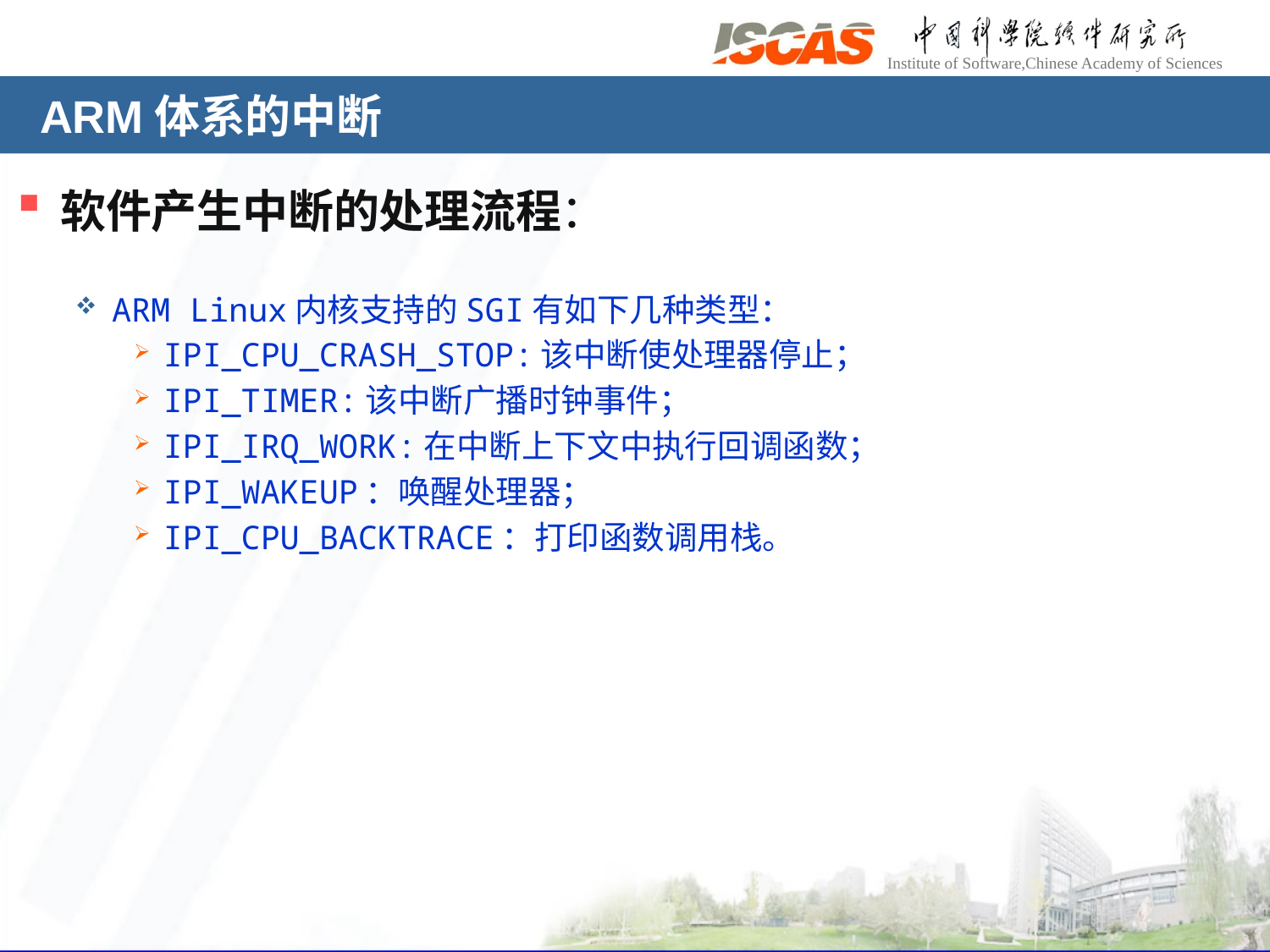

# ARM体系的中断
软件产生中断的处理流程：

ARM Linux内核支持的SGI有如下几种类型：
IPI_CPU_CRASH_STOP:该中断使处理器停止；
IPI_TIMER:该中断广播时钟事件；
IPI_IRQ_WORK:在中断上下文中执行回调函数；
IPI_WAKEUP：唤醒处理器；
IPI_CPU_BACKTRACE：打印函数调用栈。